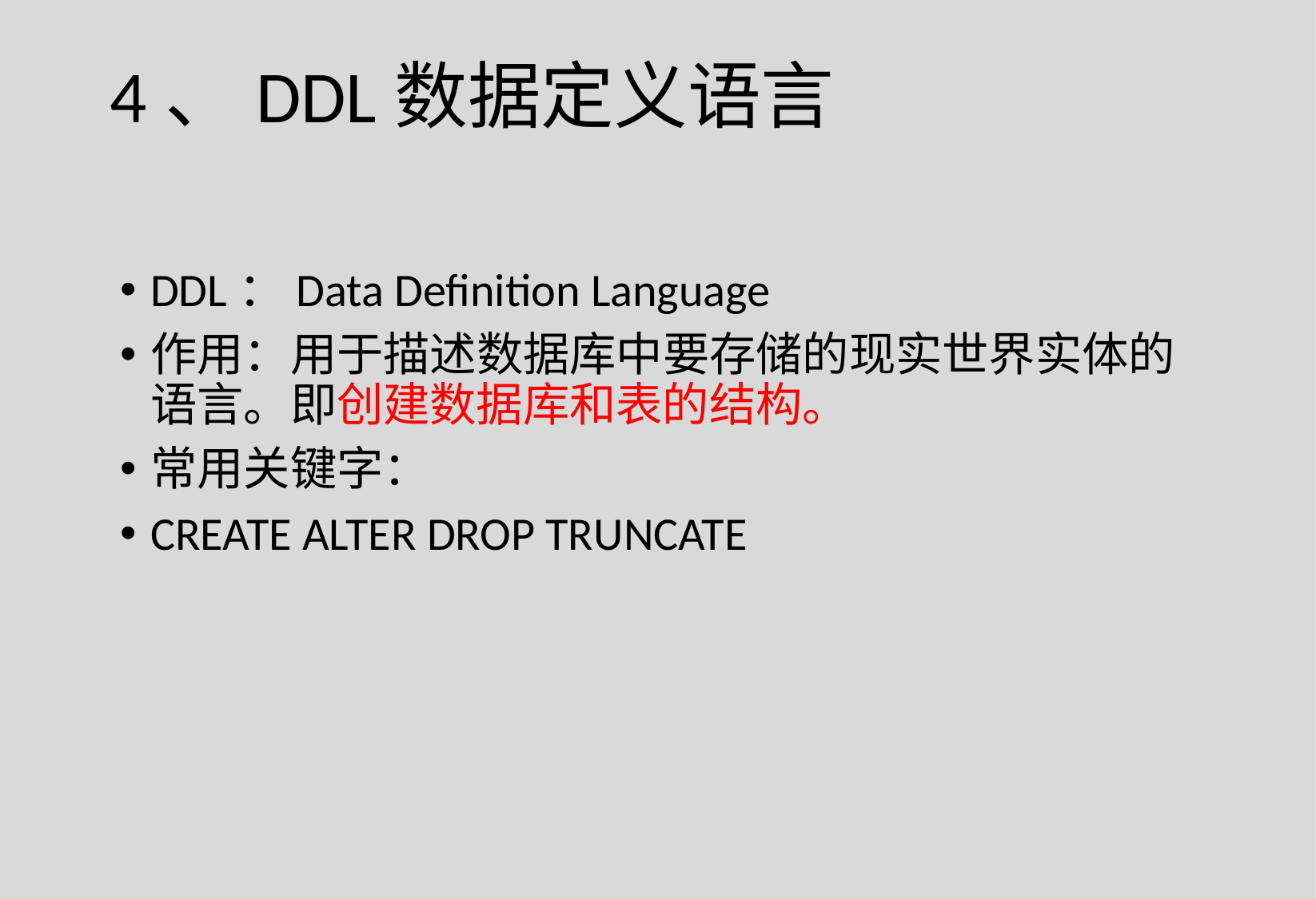

4、DDL数据定义语言
DDL：Data Definition Language
作用：用于描述数据库中要存储的现实世界实体的语言。即创建数据库和表的结构。
常用关键字：
CREATE ALTER DROP TRUNCATE